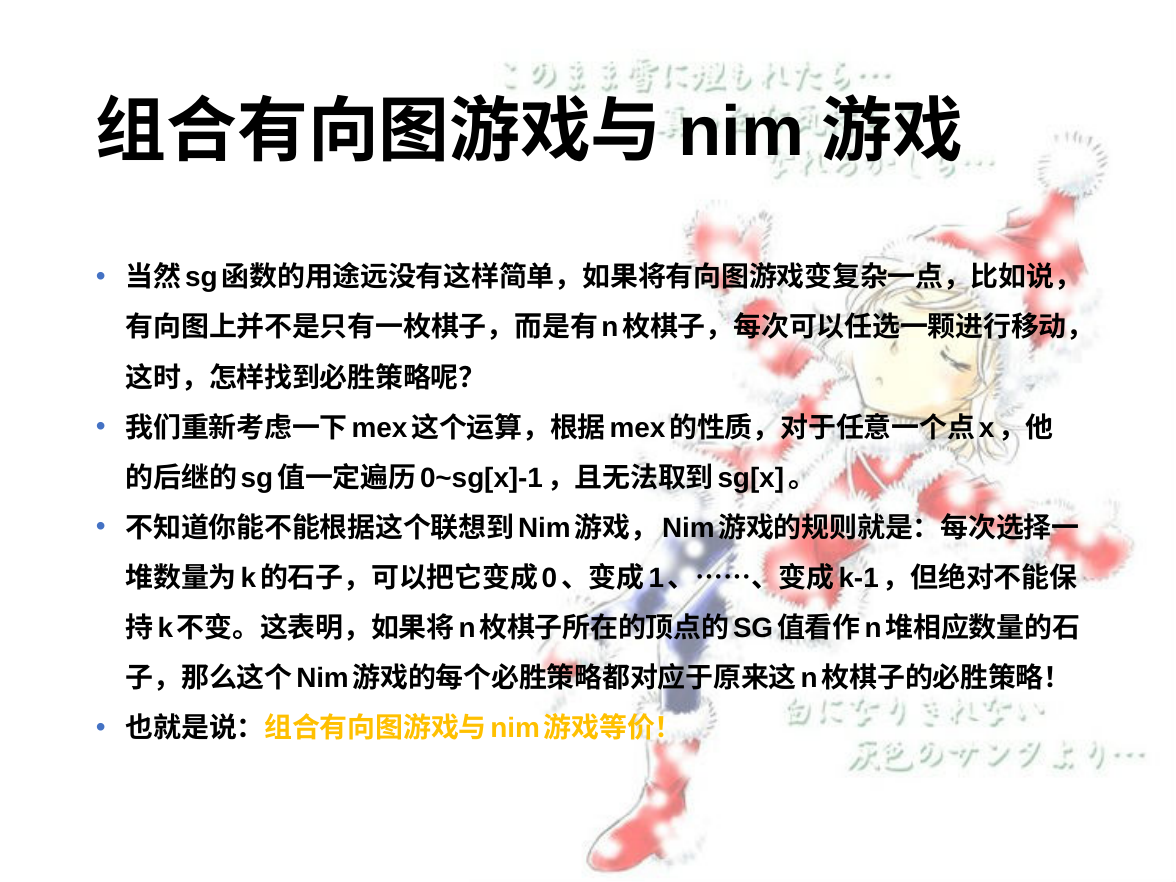

# 组合有向图游戏与nim游戏
当然sg函数的用途远没有这样简单，如果将有向图游戏变复杂一点，比如说，有向图上并不是只有一枚棋子，而是有n枚棋子，每次可以任选一颗进行移动，这时，怎样找到必胜策略呢？
我们重新考虑一下mex这个运算，根据mex的性质，对于任意一个点x，他的后继的sg值一定遍历0~sg[x]-1，且无法取到sg[x]。
不知道你能不能根据这个联想到Nim游戏，Nim游戏的规则就是：每次选择一堆数量为k的石子，可以把它变成0、变成1、……、变成k-1，但绝对不能保持k不变。这表明，如果将n枚棋子所在的顶点的SG值看作n堆相应数量的石子，那么这个Nim游戏的每个必胜策略都对应于原来这n枚棋子的必胜策略！
也就是说：组合有向图游戏与nim游戏等价！